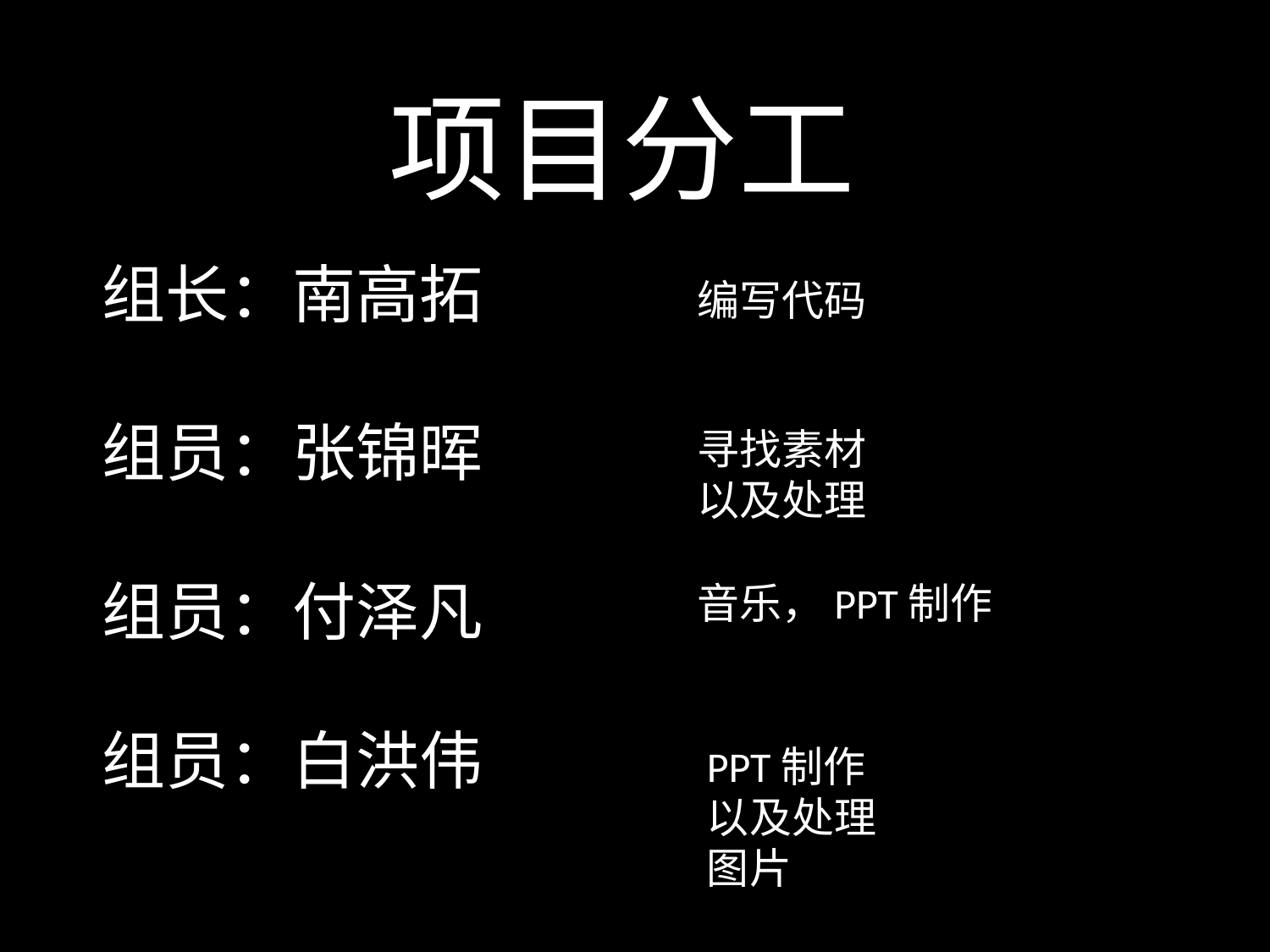

项目分工
组长：南高拓
编写代码
组员：张锦晖
寻找素材以及处理
组员：付泽凡
音乐，PPT制作
组员：白洪伟
PPT制作
以及处理图片